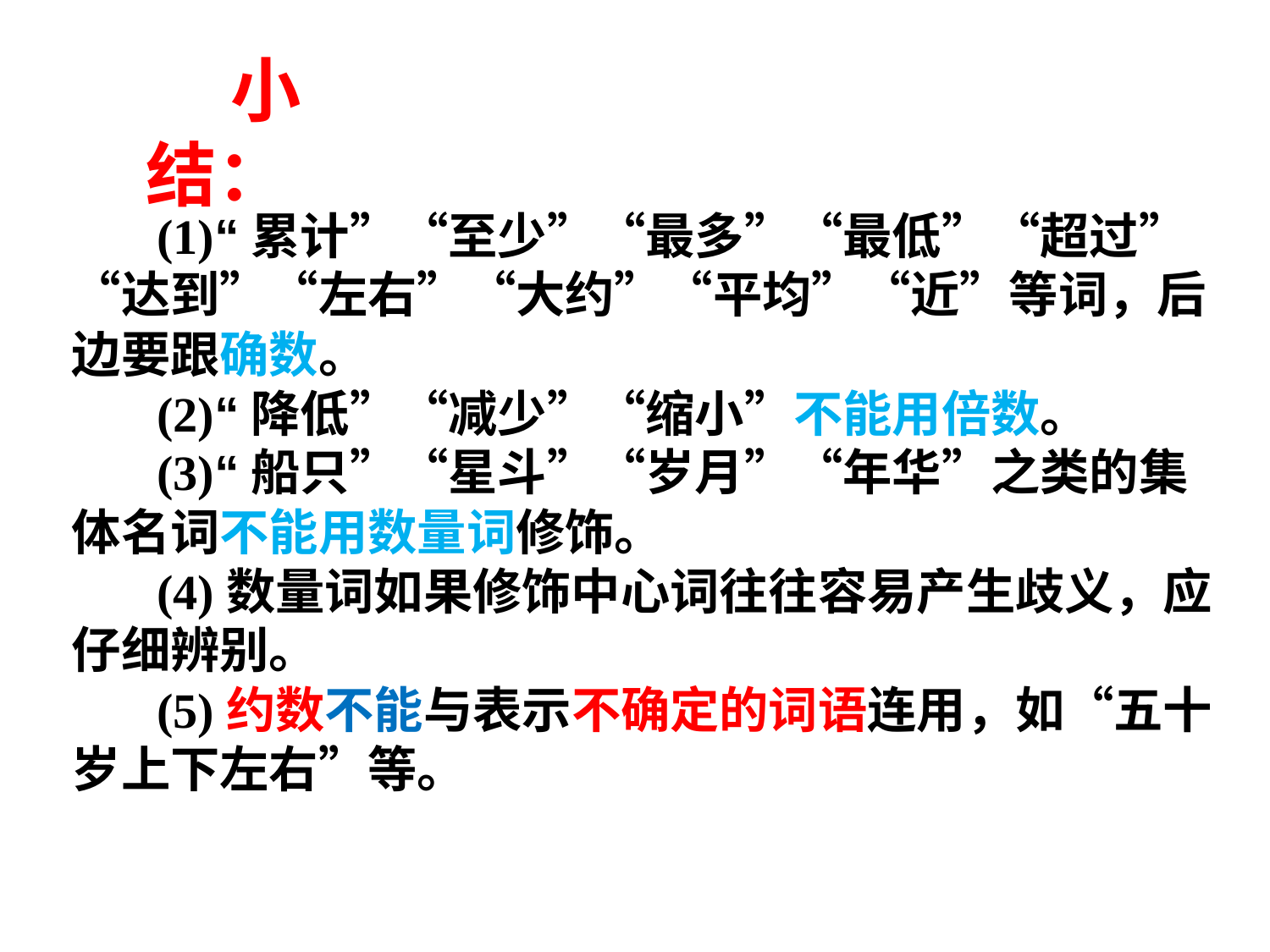

小结：
(1)“累计”“至少”“最多”“最低”“超过”“达到”“左右”“大约”“平均”“近”等词，后边要跟确数。
(2)“降低”“减少”“缩小”不能用倍数。
(3)“船只”“星斗”“岁月”“年华”之类的集体名词不能用数量词修饰。
(4)数量词如果修饰中心词往往容易产生歧义，应仔细辨别。
(5)约数不能与表示不确定的词语连用，如“五十岁上下左右”等。